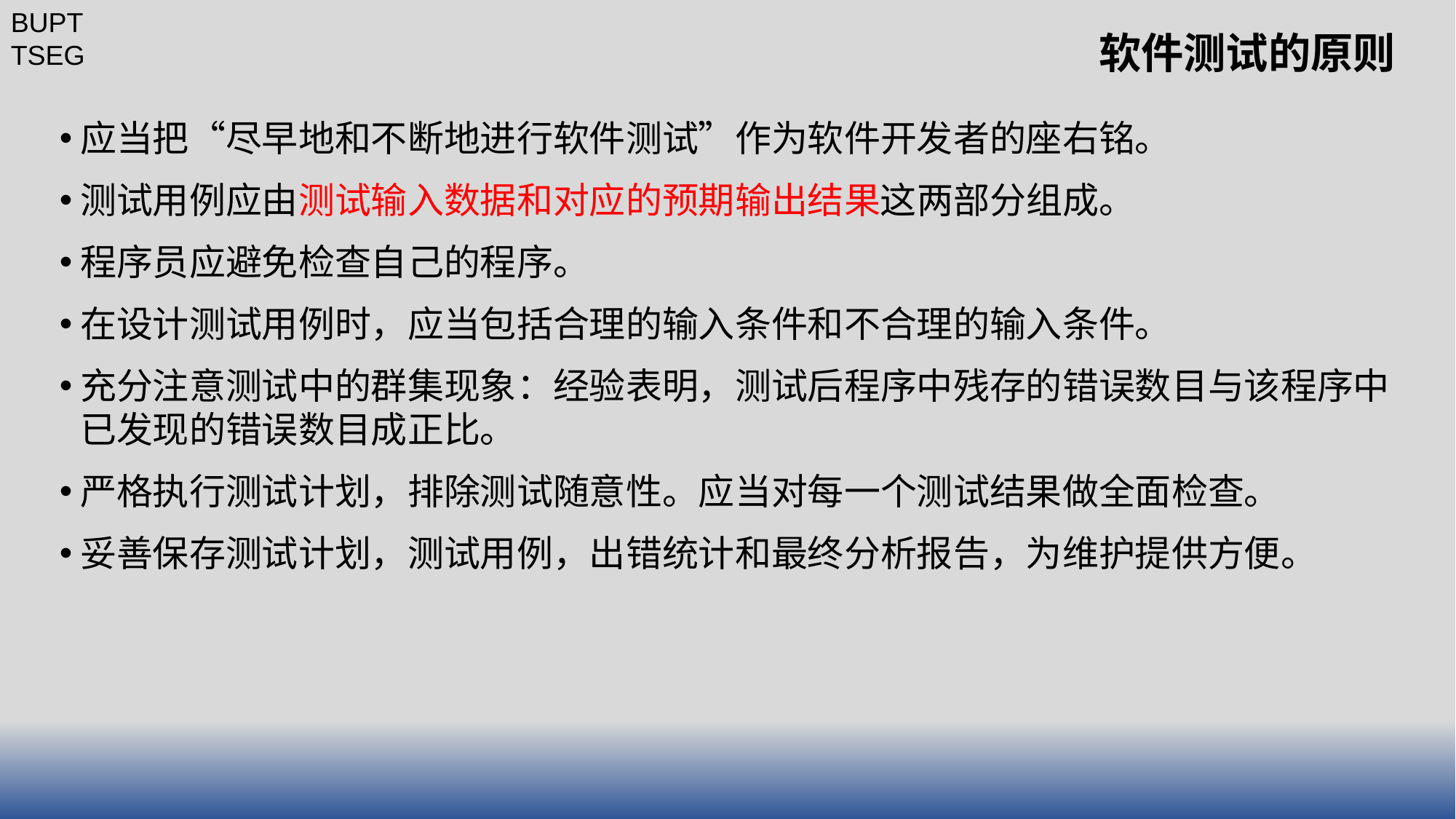

# 软件测试的原则
应当把“尽早地和不断地进行软件测试”作为软件开发者的座右铭。
测试用例应由测试输入数据和对应的预期输出结果这两部分组成。
程序员应避免检查自己的程序。
在设计测试用例时，应当包括合理的输入条件和不合理的输入条件。
充分注意测试中的群集现象：经验表明，测试后程序中残存的错误数目与该程序中已发现的错误数目成正比。
严格执行测试计划，排除测试随意性。应当对每一个测试结果做全面检查。
妥善保存测试计划，测试用例，出错统计和最终分析报告，为维护提供方便。